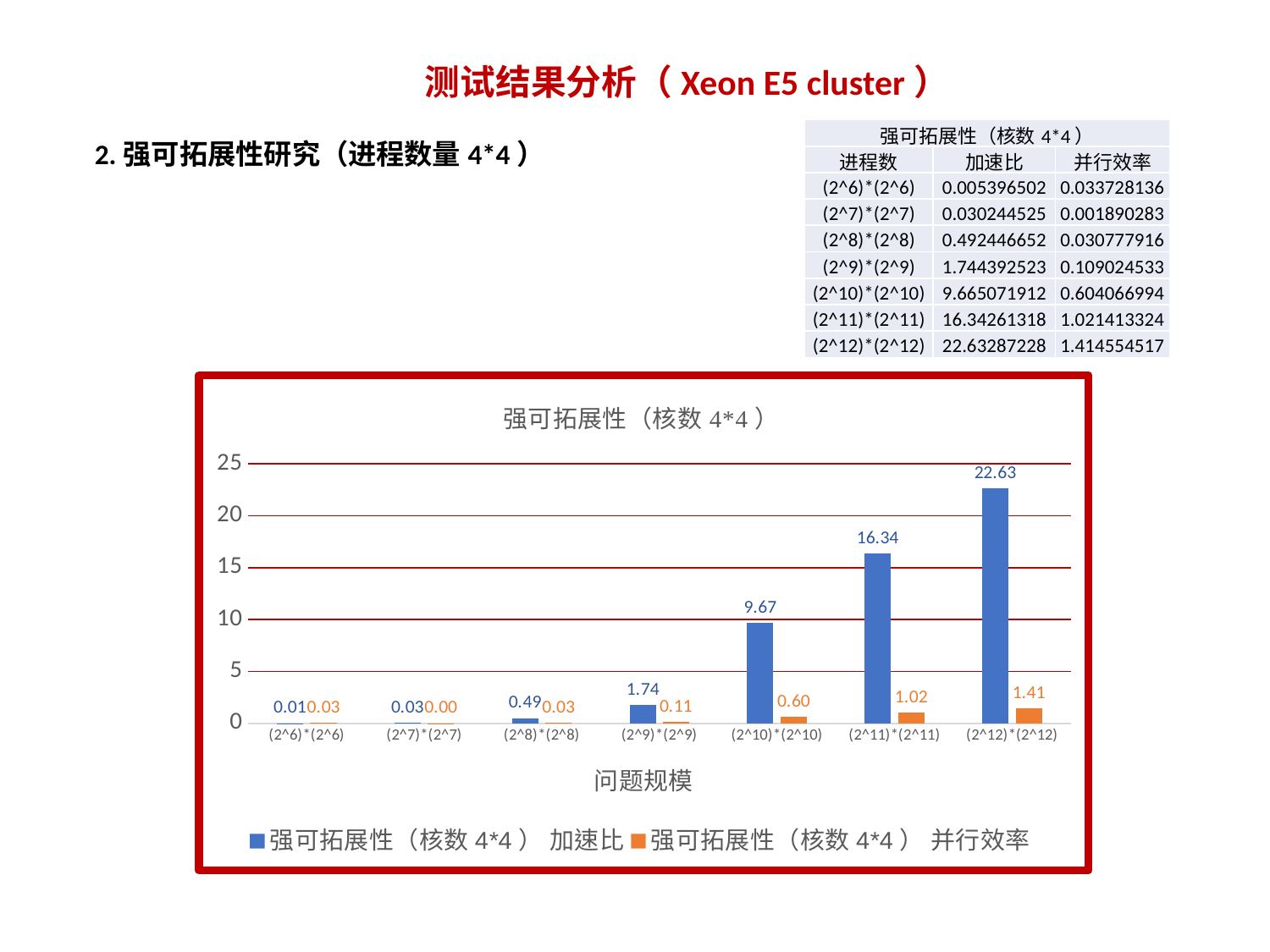

3
测试结果分析（Xeon E5 cluster）
| 强可拓展性（核数4\*4） |  |  |
| --- | --- | --- |
| 进程数 | 加速比 | 并行效率 |
| (2^6)\*(2^6) | 0.005396502 | 0.033728136 |
| (2^7)\*(2^7) | 0.030244525 | 0.001890283 |
| (2^8)\*(2^8) | 0.492446652 | 0.030777916 |
| (2^9)\*(2^9) | 1.744392523 | 0.109024533 |
| (2^10)\*(2^10) | 9.665071912 | 0.604066994 |
| (2^11)\*(2^11) | 16.34261318 | 1.021413324 |
| (2^12)\*(2^12) | 22.63287228 | 1.414554517 |
2.强可拓展性研究（进程数量4*4）

### Chart: 强可拓展性（核数4*4）

| Category | 强可拓展性（核数4*4） | 强可拓展性（核数4*4） |
|---|---|---|
| (2^6)*(2^6) | 0.0053965016864067775 | 0.03372813554004236 |
| (2^7)*(2^7) | 0.030244524912373803 | 0.0018902828070233627 |
| (2^8)*(2^8) | 0.4924466520081647 | 0.030777915750510292 |
| (2^9)*(2^9) | 1.744392523364487 | 0.10902453271028044 |
| (2^10)*(2^10) | 9.665071911930095 | 0.604066994495631 |
| (2^11)*(2^11) | 16.342613180099473 | 1.021413323756217 |
| (2^12)*(2^12) | 22.632872278085802 | 1.4145545173803626 |